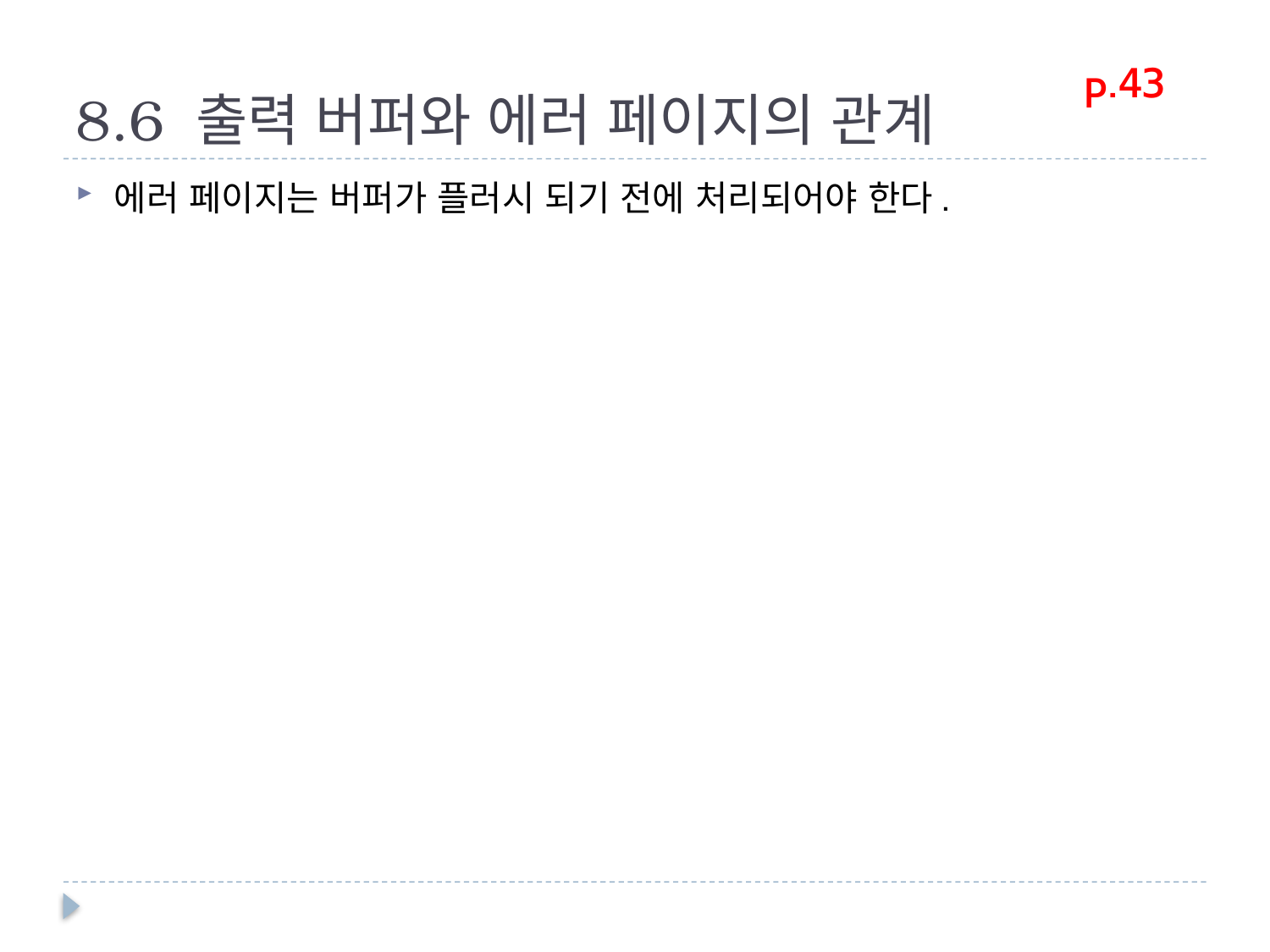

# 8.6 출력 버퍼와 에러 페이지의 관계
p.43
에러 페이지는 버퍼가 플러시 되기 전에 처리되어야 한다.